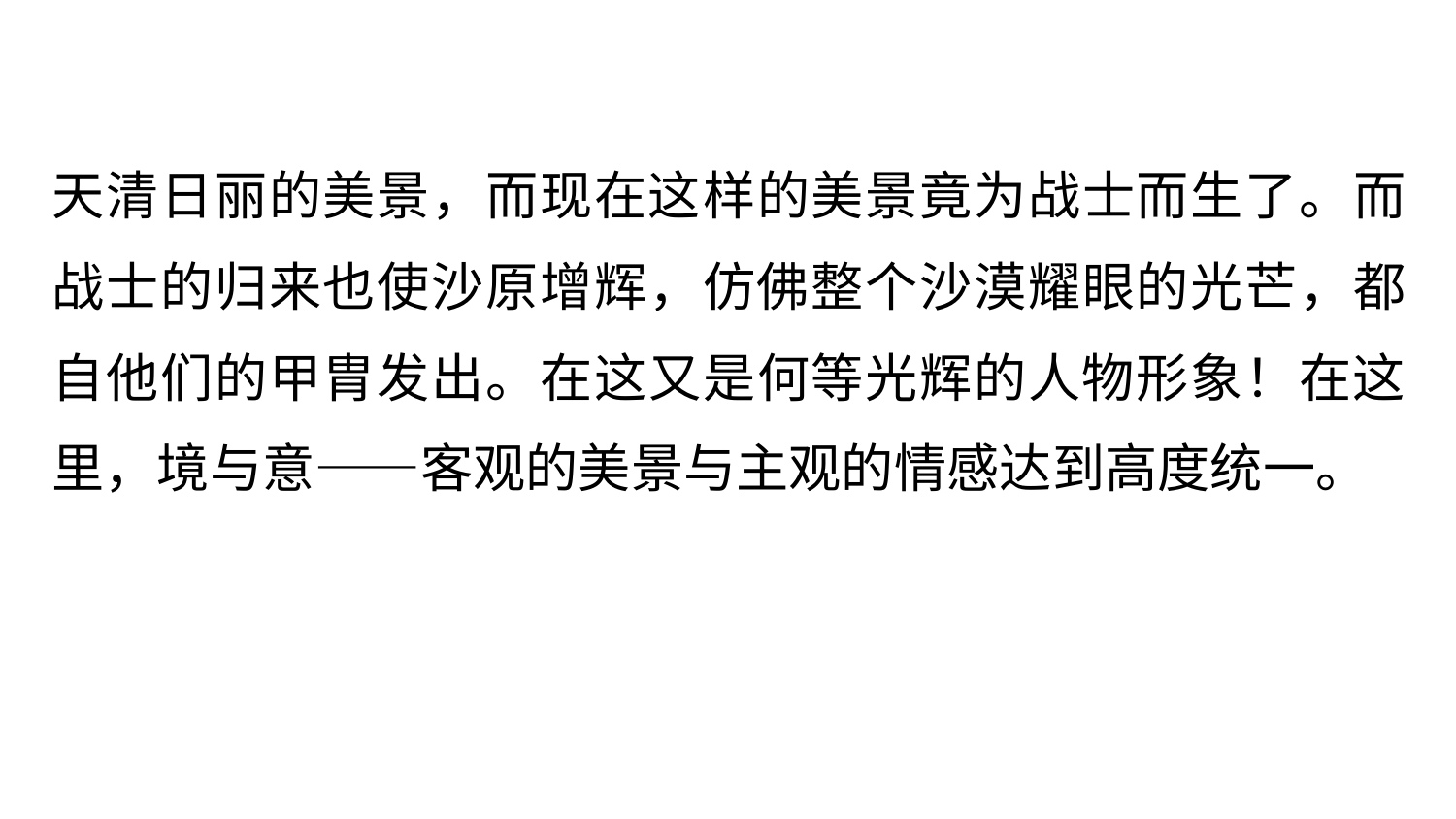

天清日丽的美景，而现在这样的美景竟为战士而生了。而战士的归来也使沙原增辉，仿佛整个沙漠耀眼的光芒，都自他们的甲胄发出。在这又是何等光辉的人物形象！在这里，境与意——客观的美景与主观的情感达到高度统一。